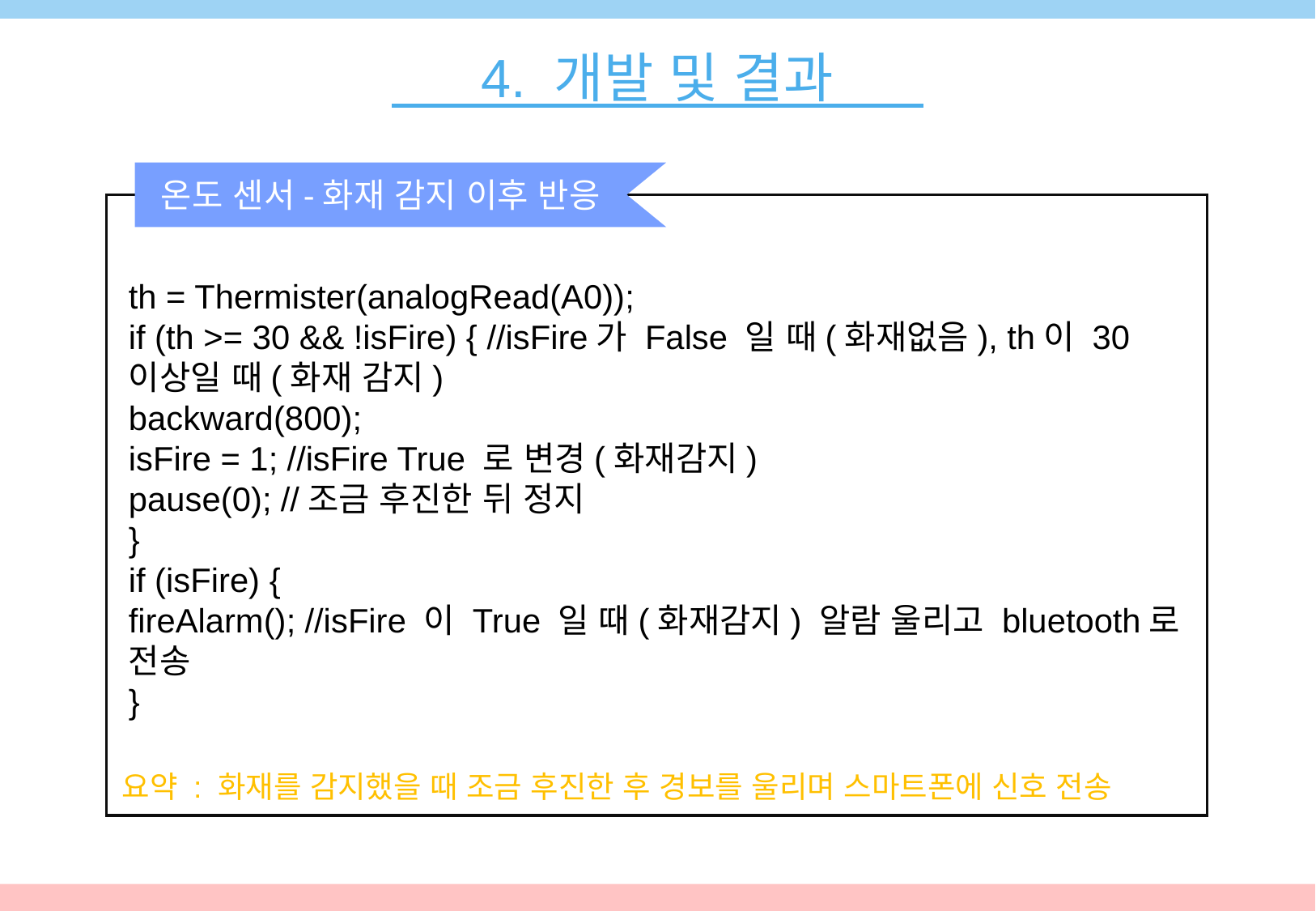

4. 개발 및 결과

온도 센서-화재 감지 이후 반응

th = Thermister(analogRead(A0));
if (th >= 30 && !isFire) {​​ //isFire가 False 일 때(화재없음), th이 30 이상일 때(화재 감지)
backward(800);
isFire = 1; //isFire True 로 변경(화재감지)
pause(0); //조금 후진한 뒤 정지
}​​
if (isFire) {​​
fireAlarm(); //isFire 이 True 일 때(화재감지) 알람 울리고 bluetooth로 전송
}​​
요약 : 화재를 감지했을 때 조금 후진한 후 경보를 울리며 스마트폰에 신호 전송